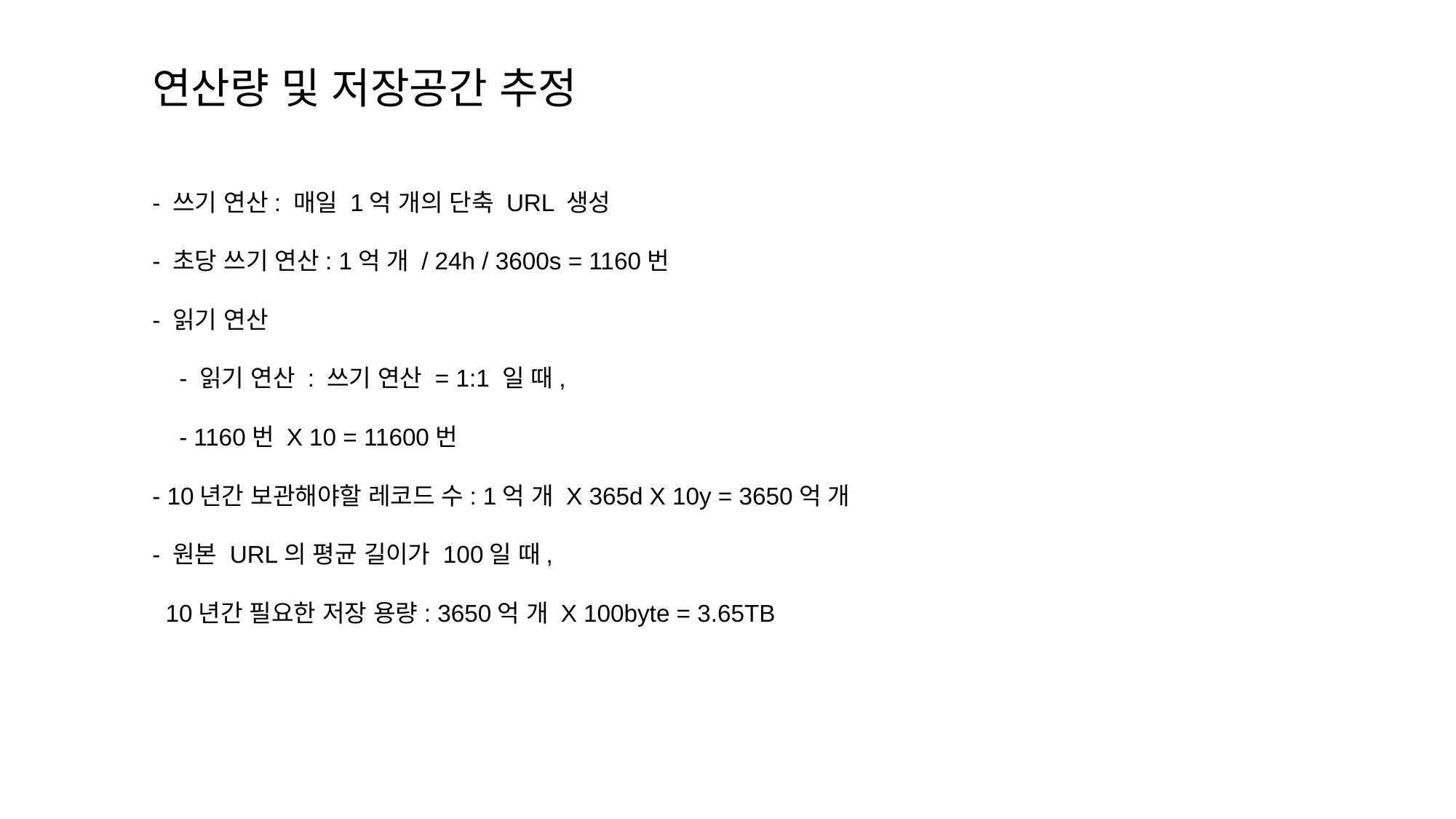

# 연산량 및 저장공간 추정
- 쓰기 연산: 매일 1억 개의 단축 URL 생성
- 초당 쓰기 연산: 1억 개 / 24h / 3600s = 1160번
- 읽기 연산
    - 읽기 연산 : 쓰기 연산 = 1:1 일 때,
    - 1160번 X 10 = 11600번
- 10년간 보관해야할 레코드 수: 1억 개 X 365d X 10y = 3650억 개
- 원본 URL의 평균 길이가 100일 때,
  10년간 필요한 저장 용량: 3650억 개 X 100byte = 3.65TB